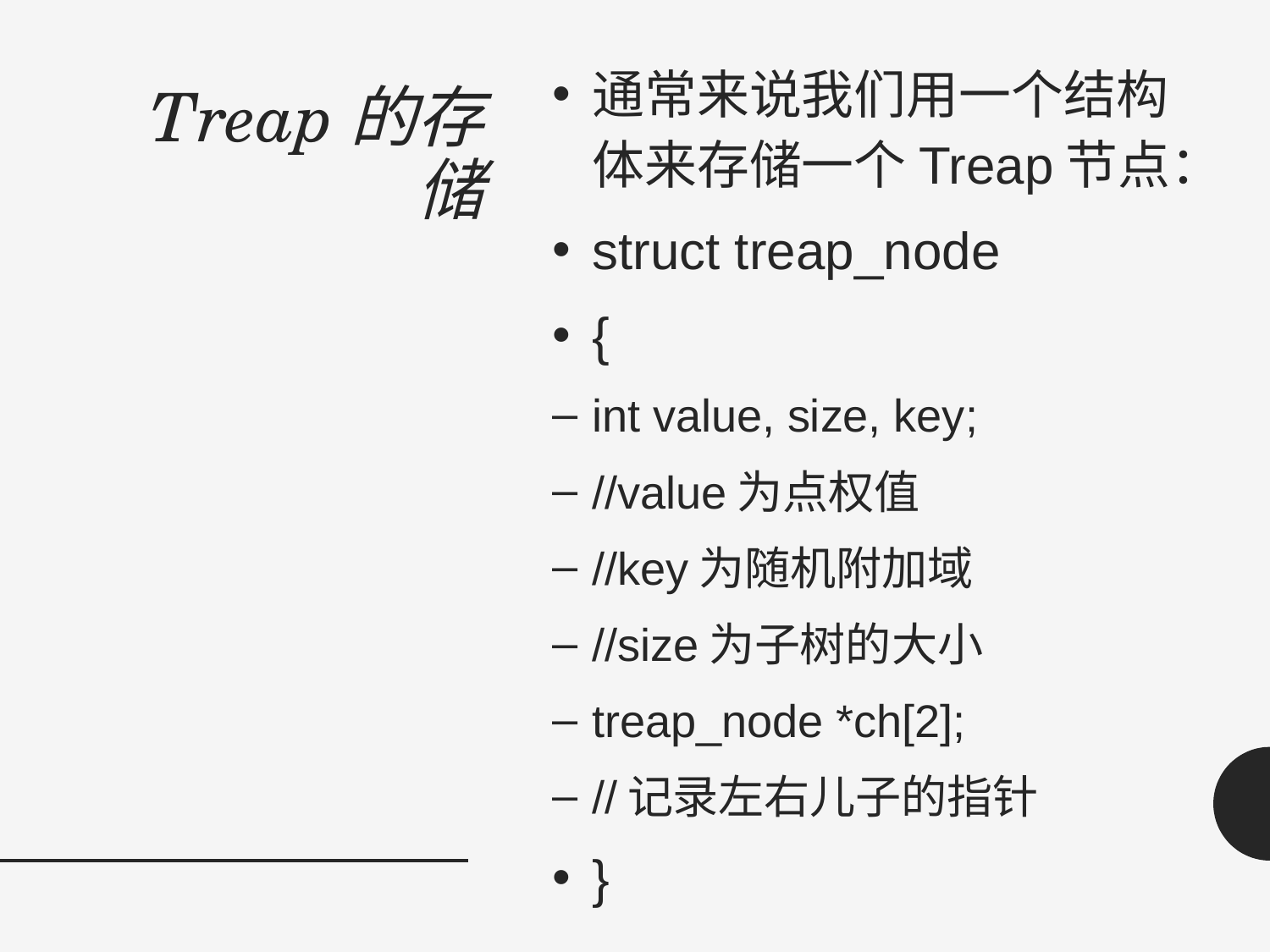

通常来说我们用一个结构体来存储一个Treap节点：
struct treap_node
{
int value, size, key;
//value为点权值
//key为随机附加域
//size为子树的大小
treap_node *ch[2];
//记录左右儿子的指针
}
# Treap的存储